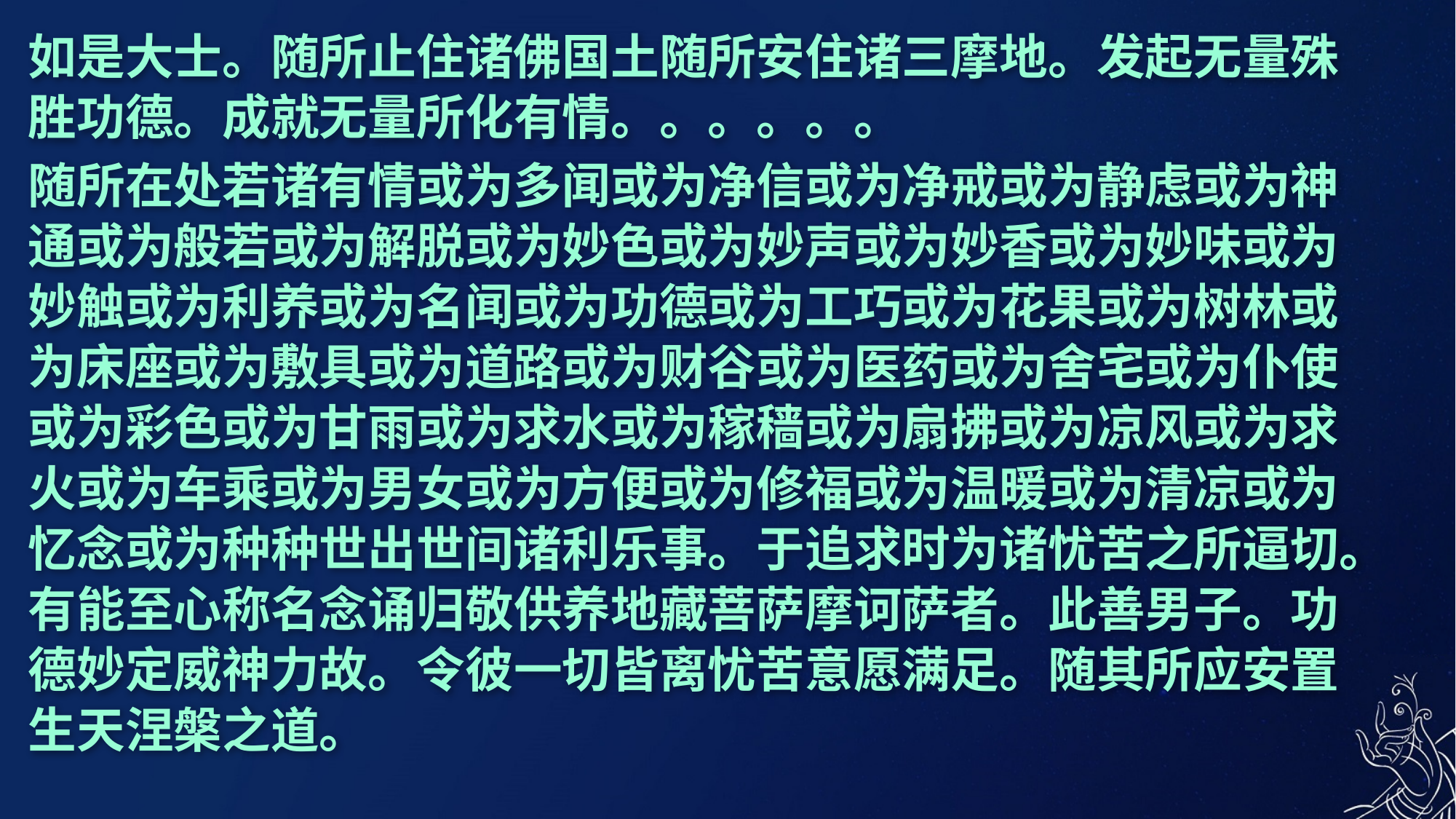

如是大士。随所止住诸佛国土随所安住诸三摩地。发起无量殊胜功德。成就无量所化有情。。。。。。
随所在处若诸有情或为多闻或为净信或为净戒或为静虑或为神通或为般若或为解脱或为妙色或为妙声或为妙香或为妙味或为妙触或为利养或为名闻或为功德或为工巧或为花果或为树林或为床座或为敷具或为道路或为财谷或为医药或为舍宅或为仆使或为彩色或为甘雨或为求水或为稼穑或为扇拂或为凉风或为求火或为车乘或为男女或为方便或为修福或为温暖或为清凉或为忆念或为种种世出世间诸利乐事。于追求时为诸忧苦之所逼切。有能至心称名念诵归敬供养地藏菩萨摩诃萨者。此善男子。功德妙定威神力故。令彼一切皆离忧苦意愿满足。随其所应安置生天涅槃之道。